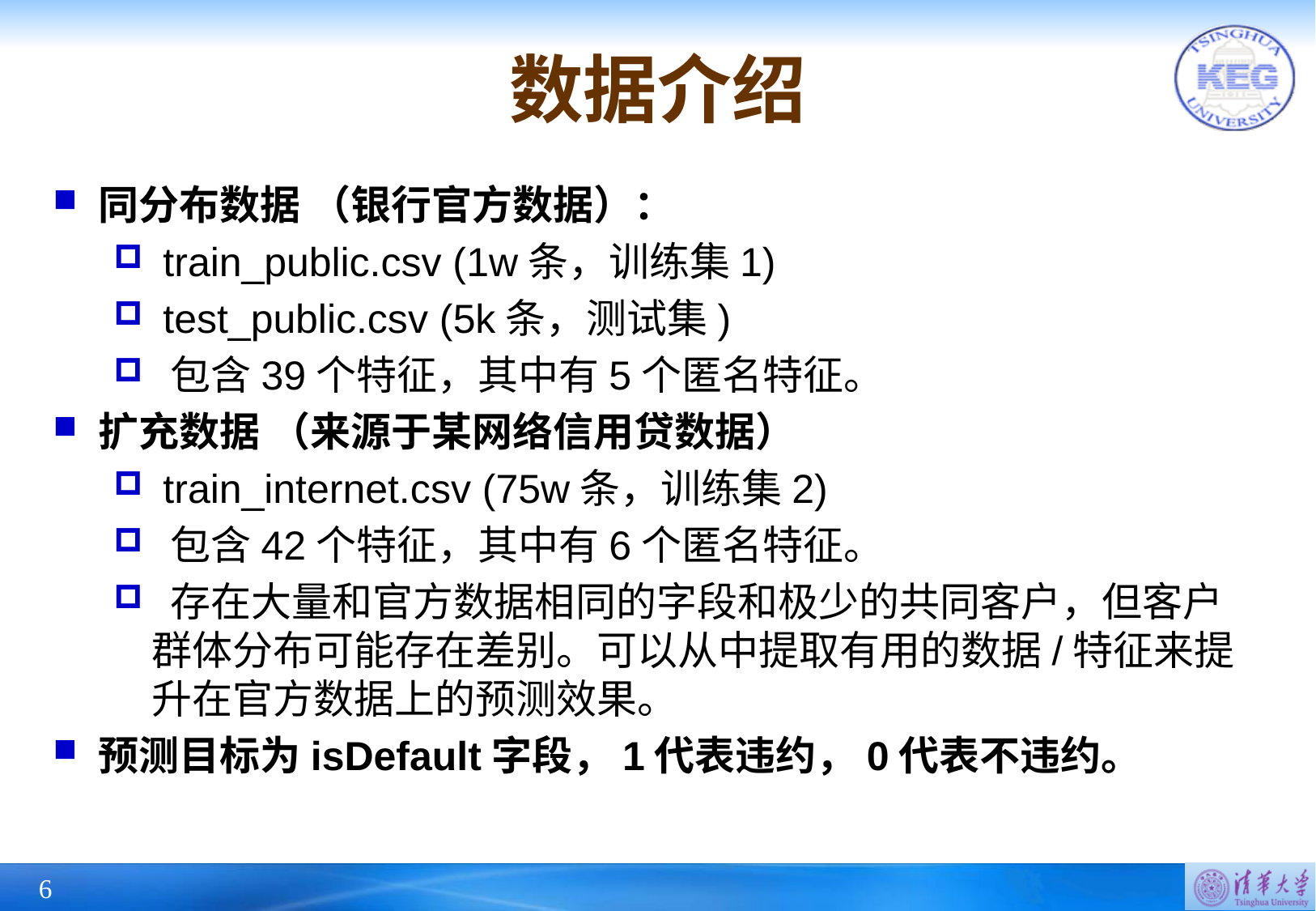

# 数据介绍
同分布数据 （银行官方数据）：
 train_public.csv (1w条，训练集1)
 test_public.csv (5k条，测试集)
 包含39个特征，其中有5个匿名特征。
扩充数据 （来源于某网络信用贷数据）
 train_internet.csv (75w条，训练集2)
 包含42个特征，其中有6个匿名特征。
 存在大量和官方数据相同的字段和极少的共同客户，但客户群体分布可能存在差别。可以从中提取有用的数据/特征来提升在官方数据上的预测效果。
预测目标为isDefault字段，1代表违约，0代表不违约。